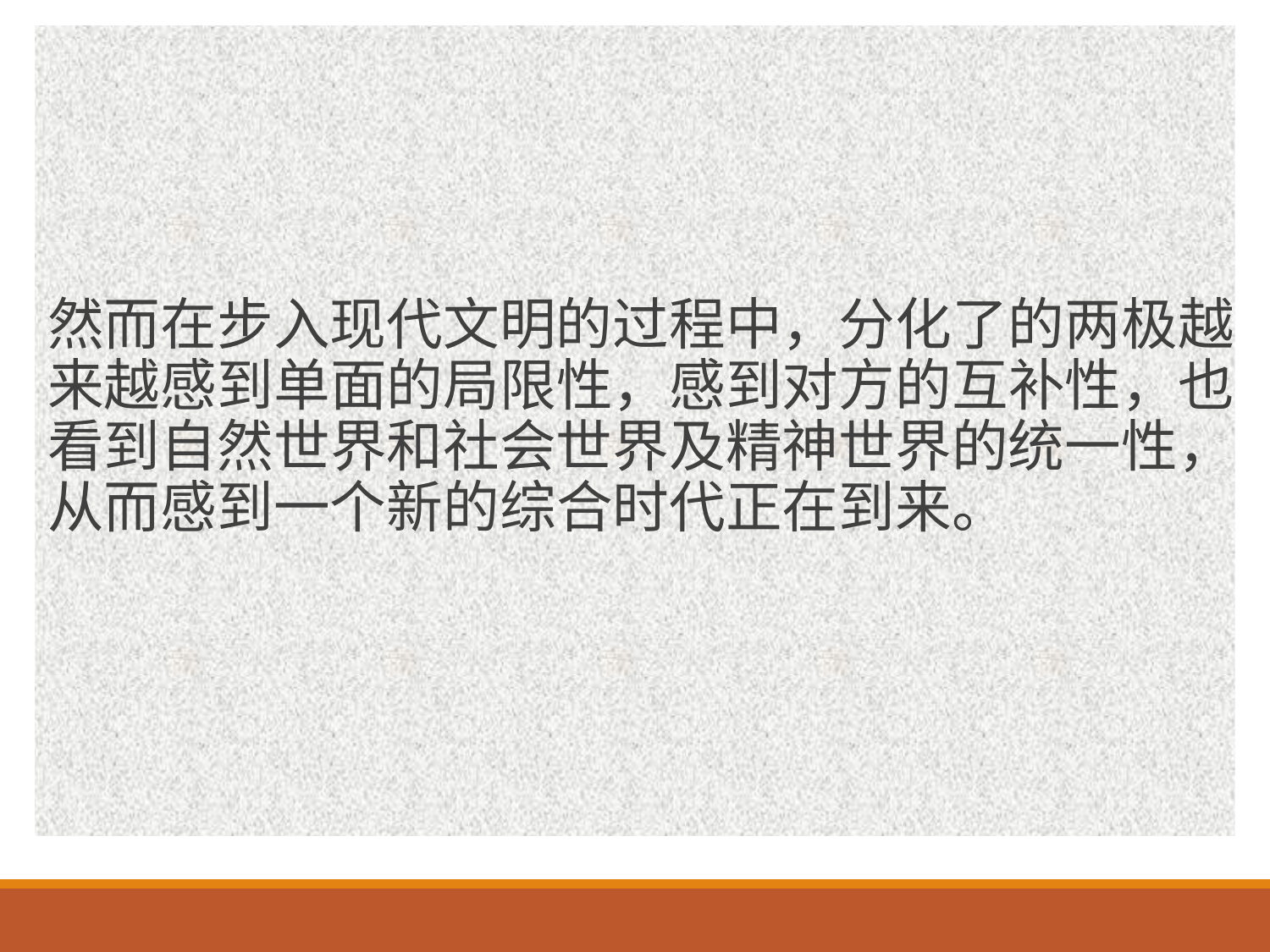

然而在步入现代文明的过程中，分化了的两极越来越感到单面的局限性，感到对方的互补性，也看到自然世界和社会世界及精神世界的统一性，从而感到一个新的综合时代正在到来。